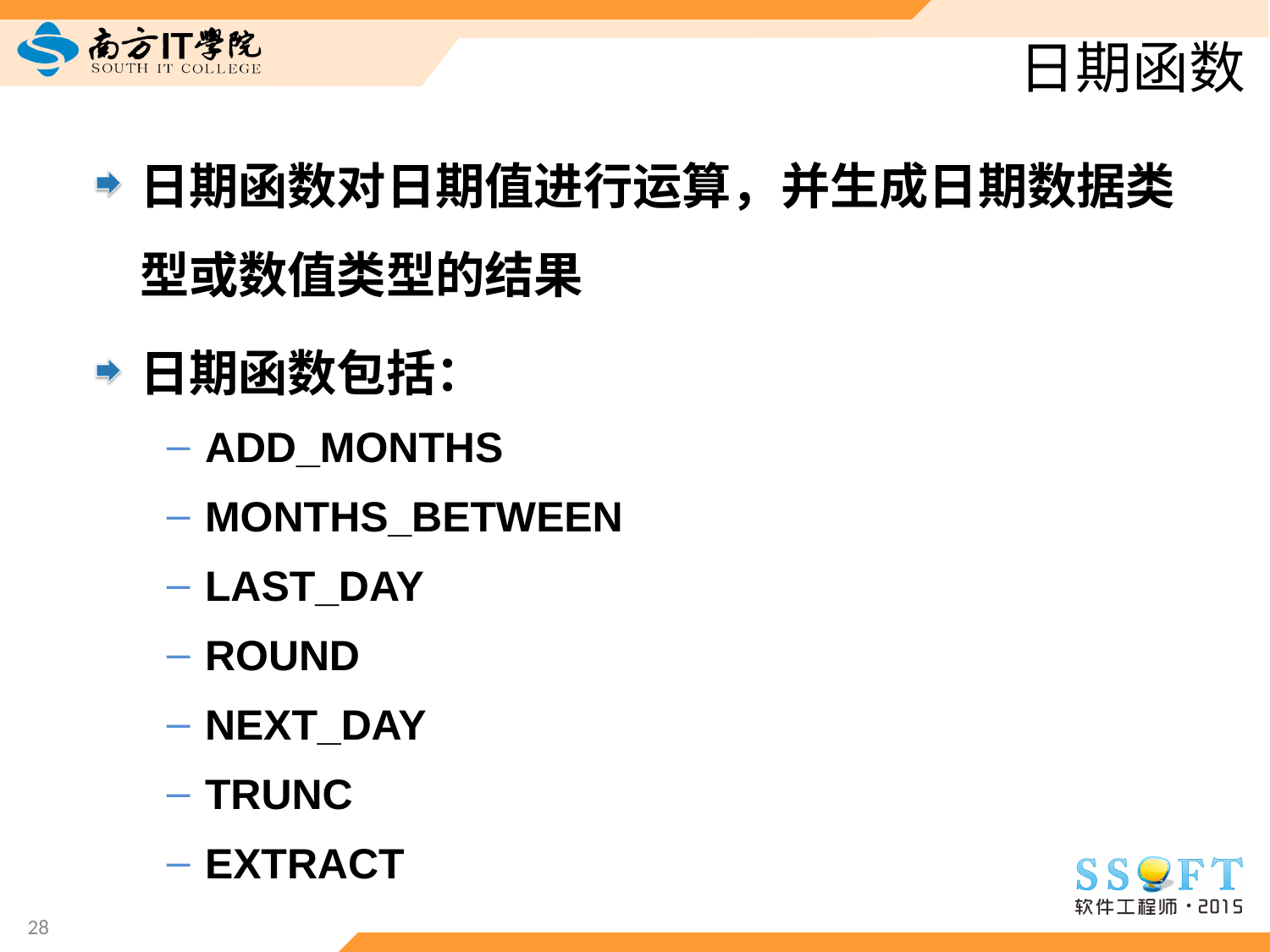

# 日期函数
日期函数对日期值进行运算，并生成日期数据类型或数值类型的结果
日期函数包括：
ADD_MONTHS
MONTHS_BETWEEN
LAST_DAY
ROUND
NEXT_DAY
TRUNC
EXTRACT
28